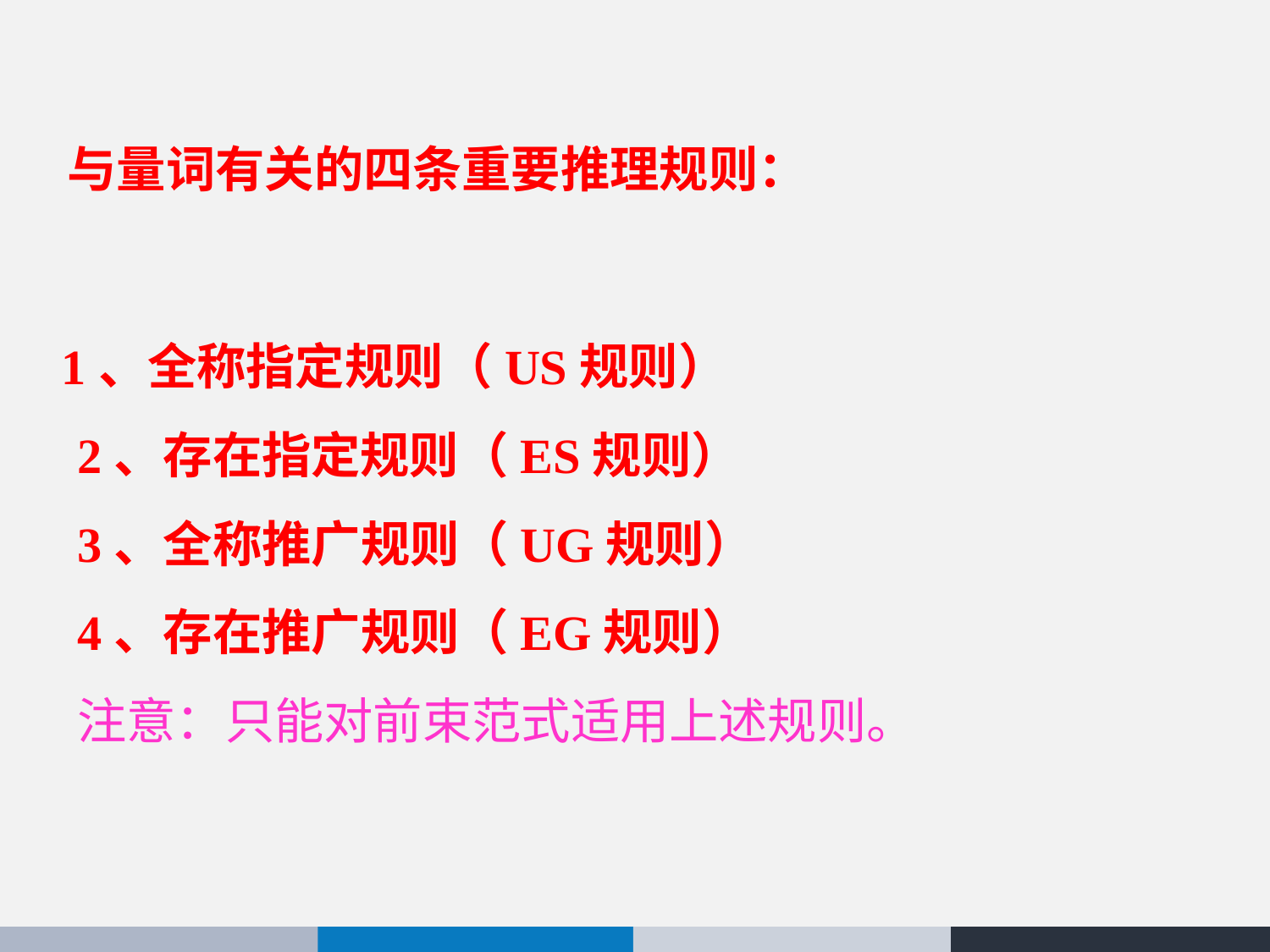

与量词有关的四条重要推理规则：
1、全称指定规则（US规则）

2、存在指定规则（ES规则）
3、全称推广规则（UG规则）
4、存在推广规则（EG规则）
注意：只能对前束范式适用上述规则。